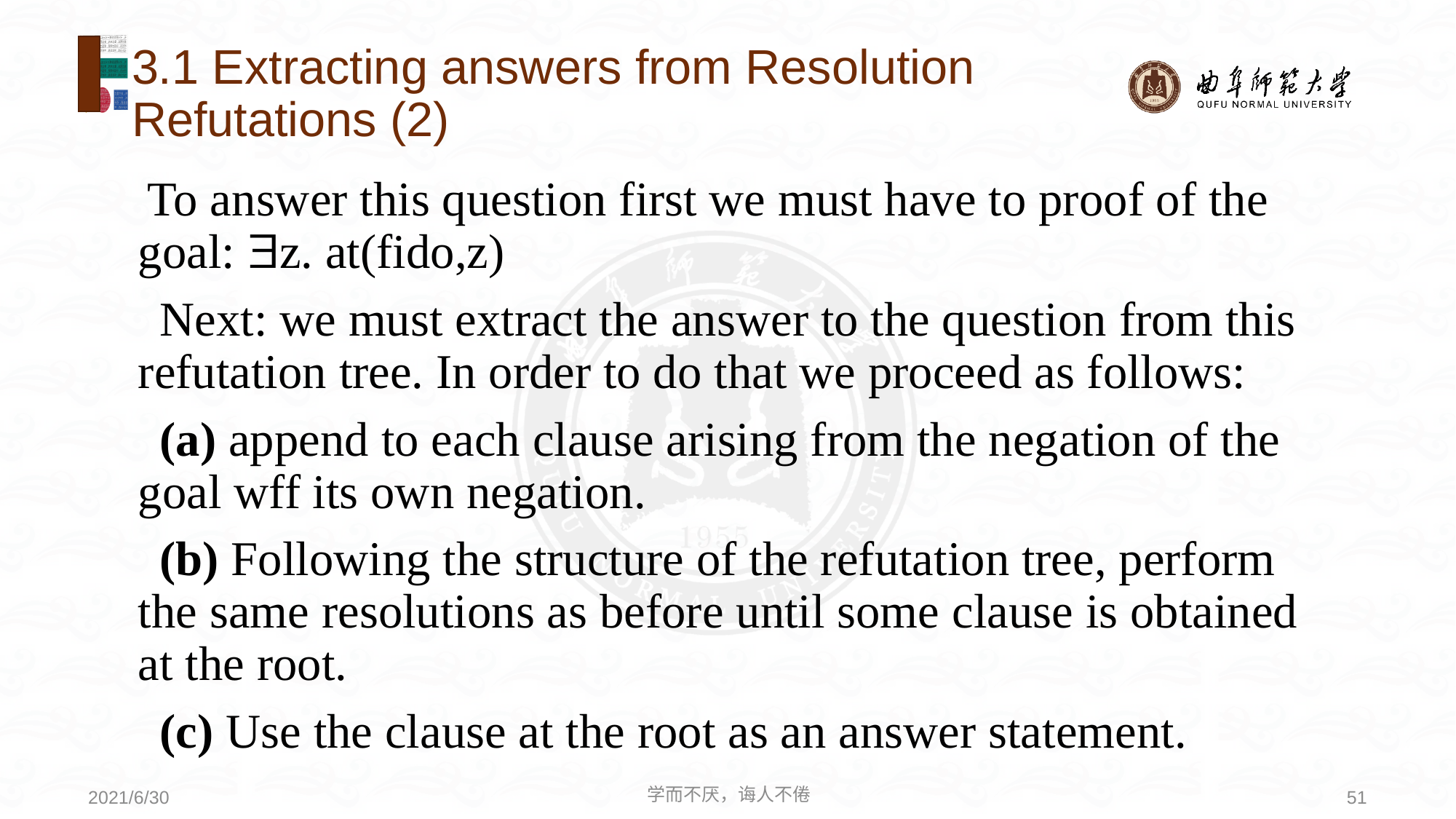

3.1 Extracting answers from Resolution Refutations (2)
   To answer this question first we must have to proof of the goal: ∃z. at(fido,z)
    Next: we must extract the answer to the question from this refutation tree. In order to do that we proceed as follows:
    (a) append to each clause arising from the negation of the goal wff its own negation.
    (b) Following the structure of the refutation tree, perform the same resolutions as before until some clause is obtained at the root.
    (c) Use the clause at the root as an answer statement.
学而不厌，诲人不倦
51
2021/6/30